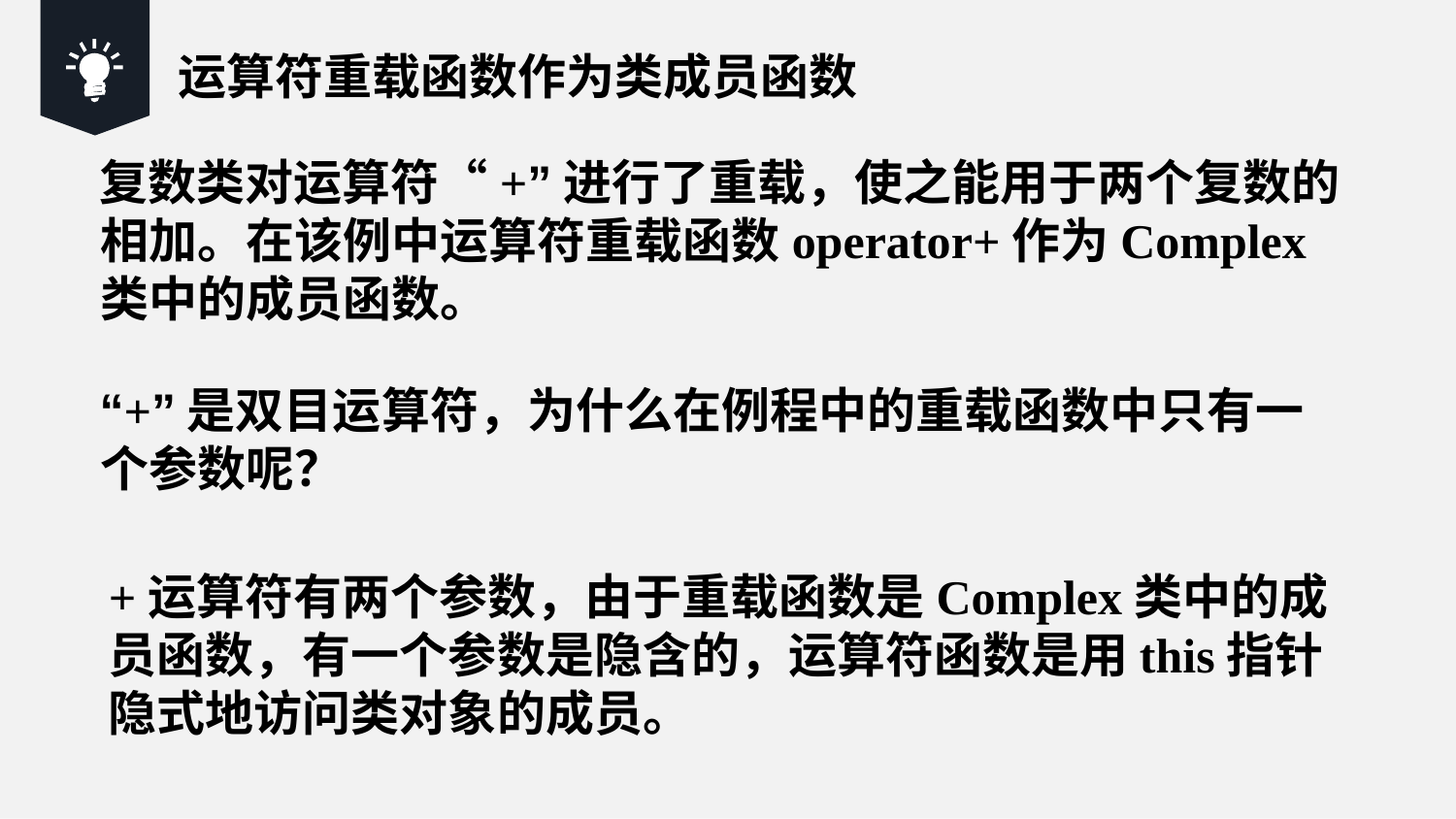

运算符重载函数作为类成员函数
复数类对运算符“+”进行了重载，使之能用于两个复数的相加。在该例中运算符重载函数operator+作为Complex类中的成员函数。

“+”是双目运算符，为什么在例程中的重载函数中只有一个参数呢？
+运算符有两个参数，由于重载函数是Complex类中的成员函数，有一个参数是隐含的，运算符函数是用this指针隐式地访问类对象的成员。